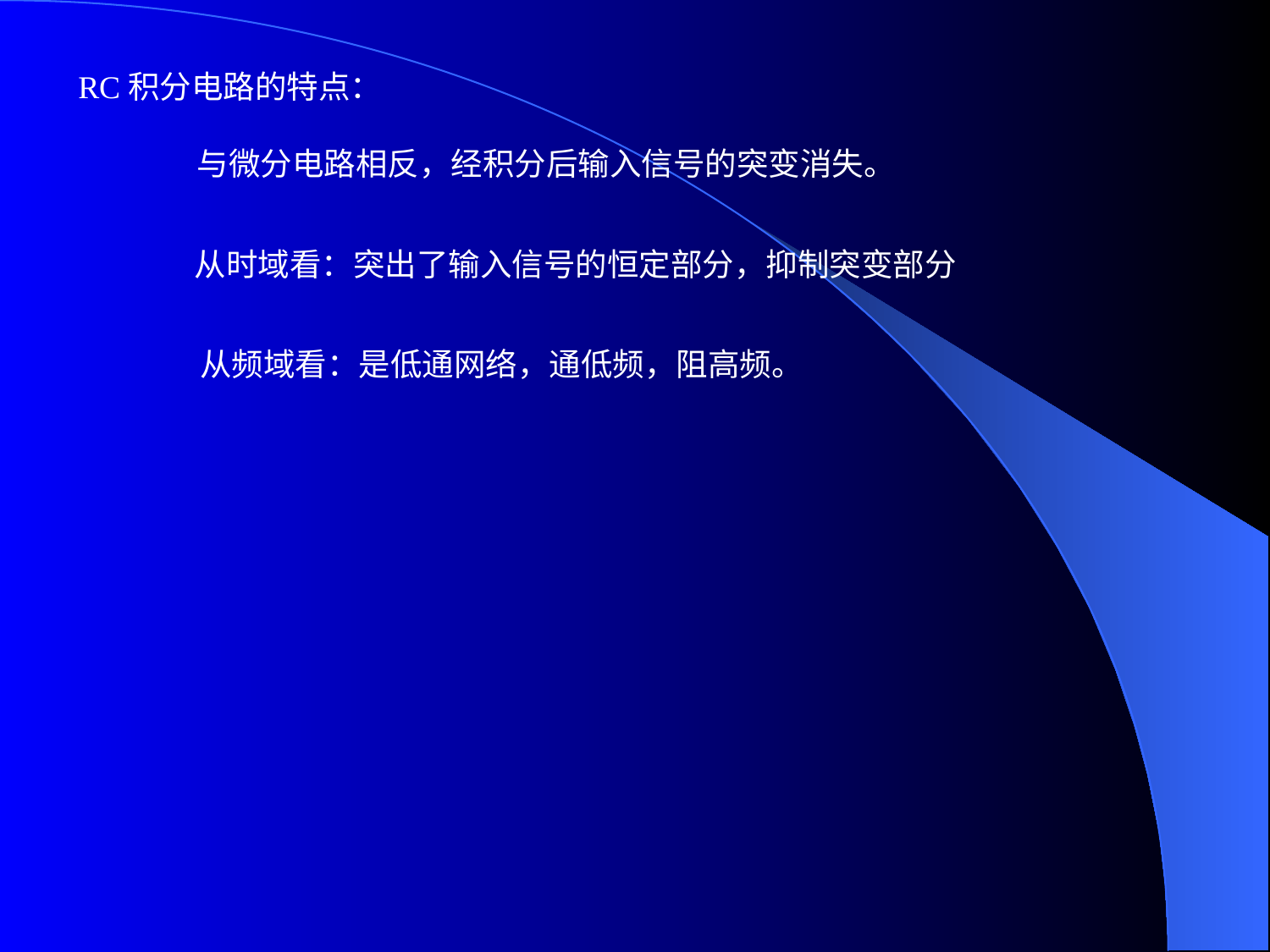

RC积分电路的特点：
与微分电路相反，经积分后输入信号的突变消失。
从时域看：突出了输入信号的恒定部分，抑制突变部分
从频域看：是低通网络，通低频，阻高频。